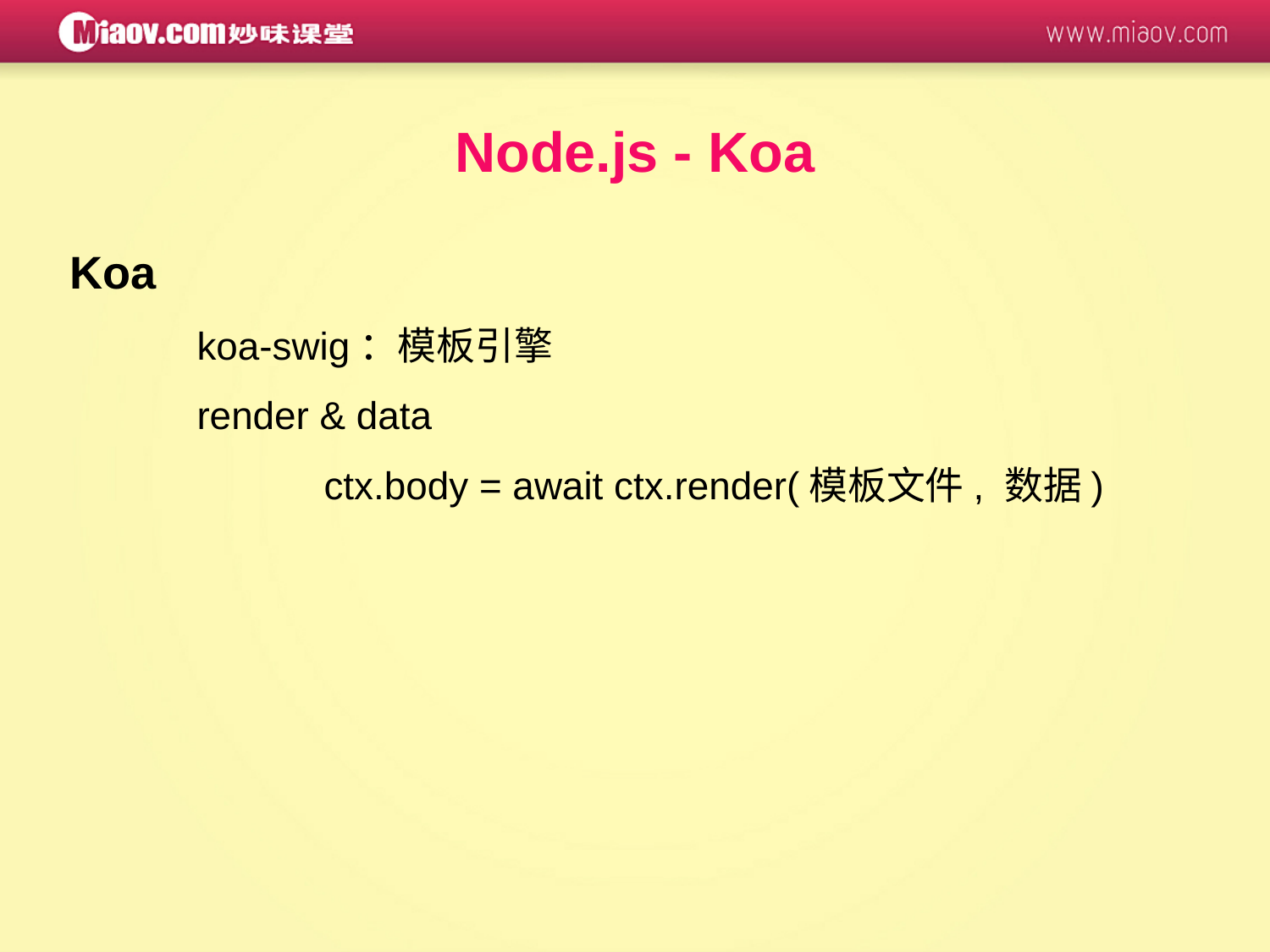

Node.js - Koa
Koa
	koa-swig：模板引擎
	render & data
		ctx.body = await ctx.render(模板文件, 数据)